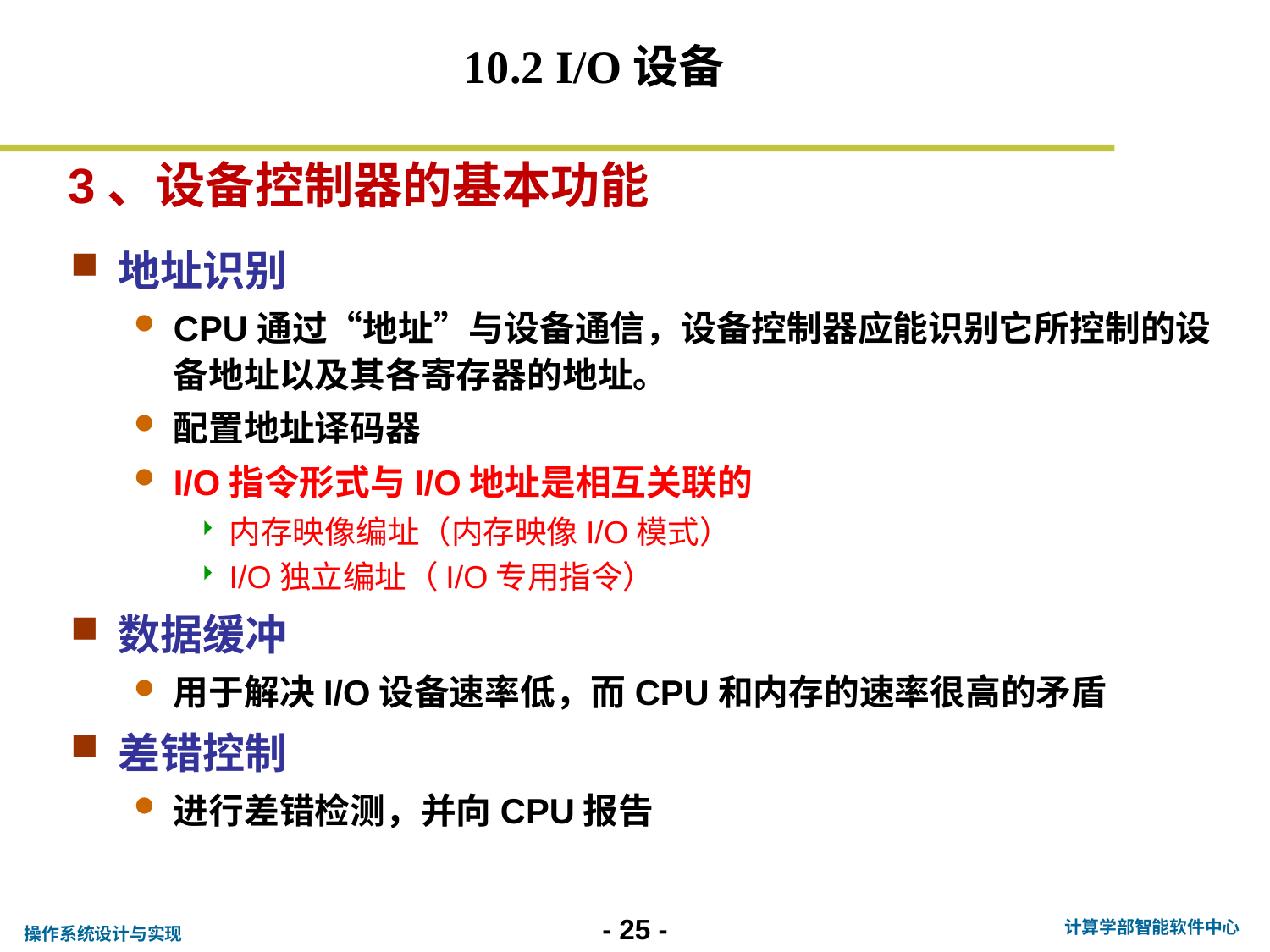

10.2 I/O设备
3、设备控制器的基本功能
地址识别
CPU通过“地址”与设备通信，设备控制器应能识别它所控制的设备地址以及其各寄存器的地址。
配置地址译码器
I/O指令形式与I/O地址是相互关联的
内存映像编址（内存映像I/O模式）
I/O独立编址（I/O专用指令）
数据缓冲
用于解决I/O设备速率低，而CPU和内存的速率很高的矛盾
差错控制
进行差错检测，并向CPU报告